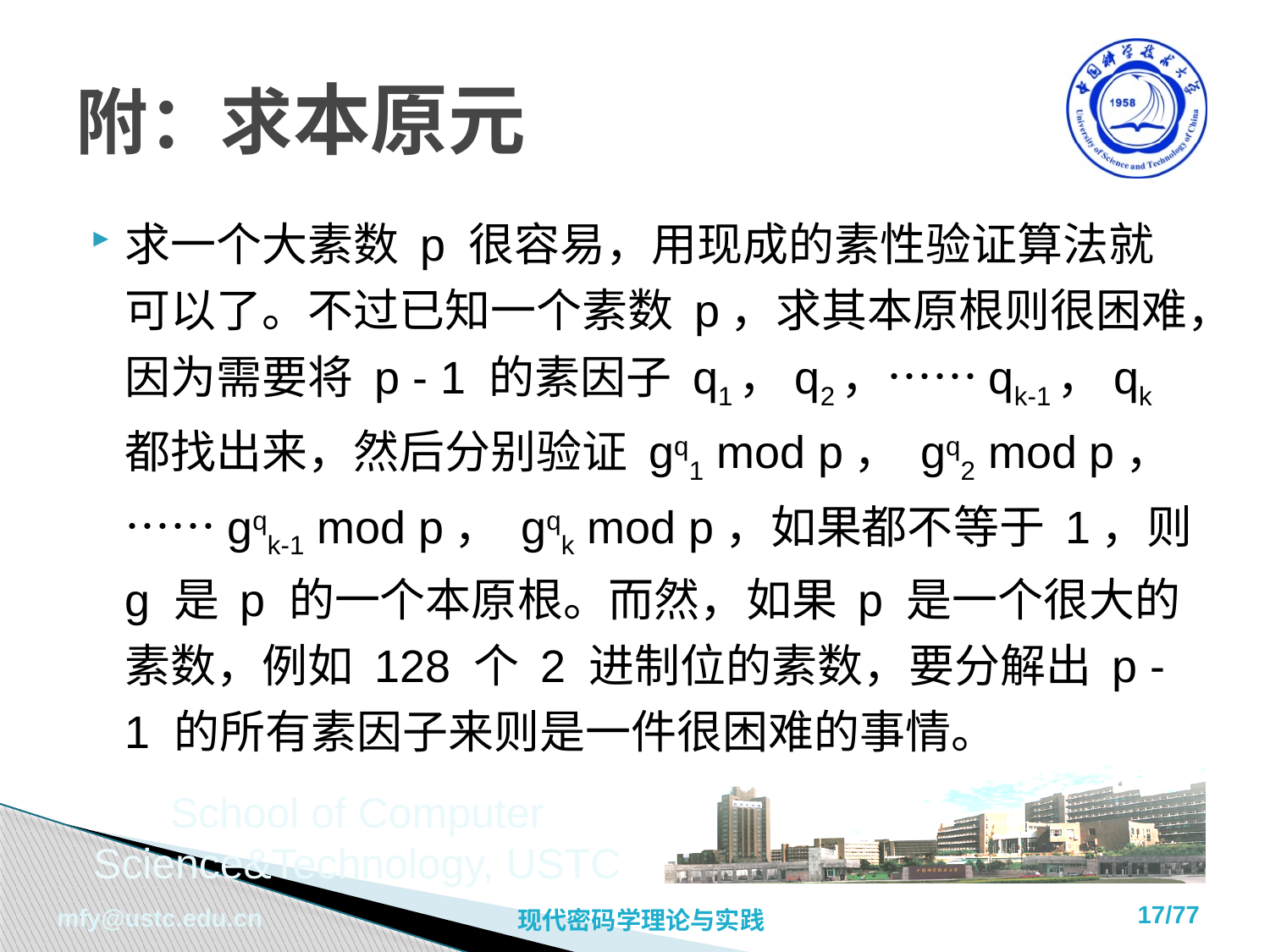

# 附：求本原元
求一个大素数 p 很容易，用现成的素性验证算法就可以了。不过已知一个素数 p，求其本原根则很困难，因为需要将 p - 1 的素因子 q1，q2，……qk-1，qk都找出来，然后分别验证 gq1 mod p， gq2 mod p， ……gqk-1 mod p， gqk mod p，如果都不等于 1，则 g 是 p 的一个本原根。而然，如果 p 是一个很大的素数，例如 128 个 2 进制位的素数，要分解出 p - 1 的所有素因子来则是一件很困难的事情。